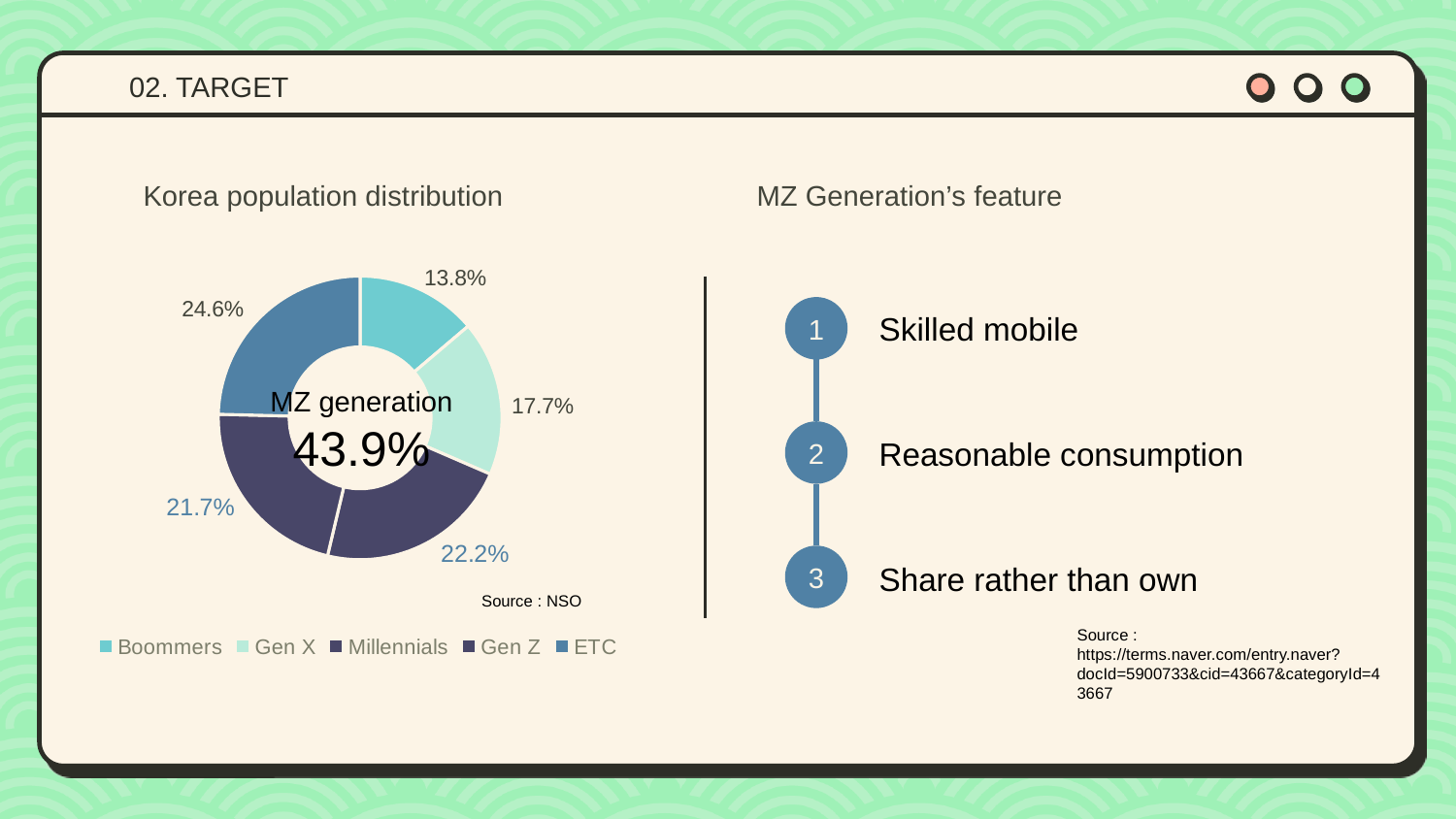

02. TARGET

### Chart

| Category | 열1 |
|---|---|
| Boommers | 0.138 |
| Gen X | 0.177 |
| Millennials | 0.222 |
| Gen Z | 0.217 |
| ETC | 0.246 |
MZ Generation’s feature
Korea population distribution
1
Skilled mobile
MZ generation
43.9%
2
Reasonable consumption
3
Share rather than own
Source : NSO
Source : https://terms.naver.com/entry.naver?docId=5900733&cid=43667&categoryId=43667